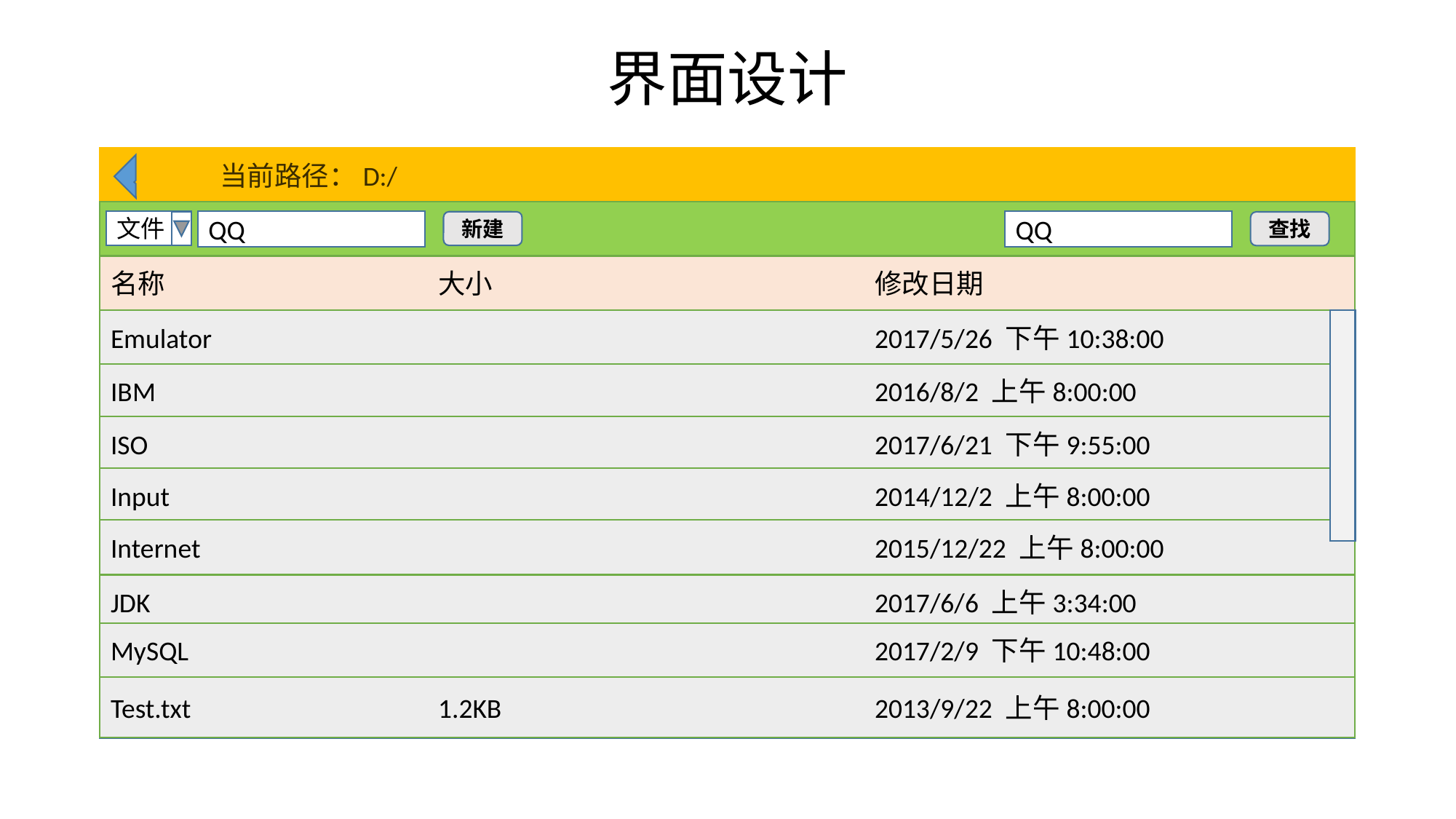

# 界面设计

	当前路径：D:/

文件
QQ
QQ
新建
查找

名称			大小				修改日期

Emulator							2017/5/26 下午10:38:00
IBM							2016/8/2 上午8:00:00
ISO							2017/6/21 下午9:55:00
Input							2014/12/2 上午8:00:00
Internet							2015/12/22 上午8:00:00
JDK							2017/6/6 上午3:34:00
MySQL							2017/2/9 下午10:48:00
Test.txt			1.2KB				2013/9/22 上午8:00:00